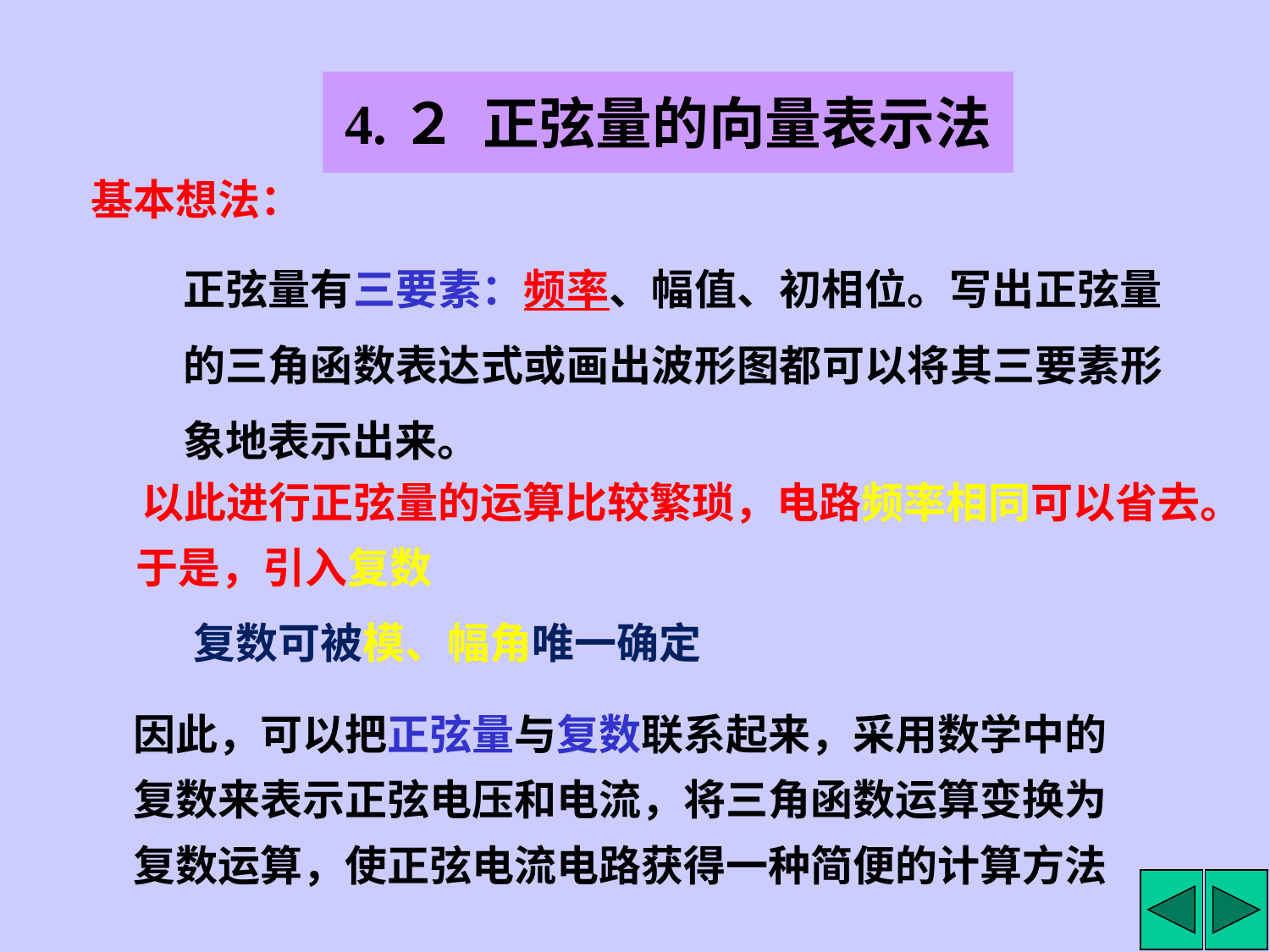

4.２  正弦量的向量表示法
基本想法：
正弦量有三要素：频率、幅值、初相位。写出正弦量的三角函数表达式或画出波形图都可以将其三要素形象地表示出来。
以此进行正弦量的运算比较繁琐，电路频率相同可以省去。
于是，引入复数
复数可被模、幅角唯一确定
因此，可以把正弦量与复数联系起来，采用数学中的复数来表示正弦电压和电流，将三角函数运算变换为复数运算，使正弦电流电路获得一种简便的计算方法